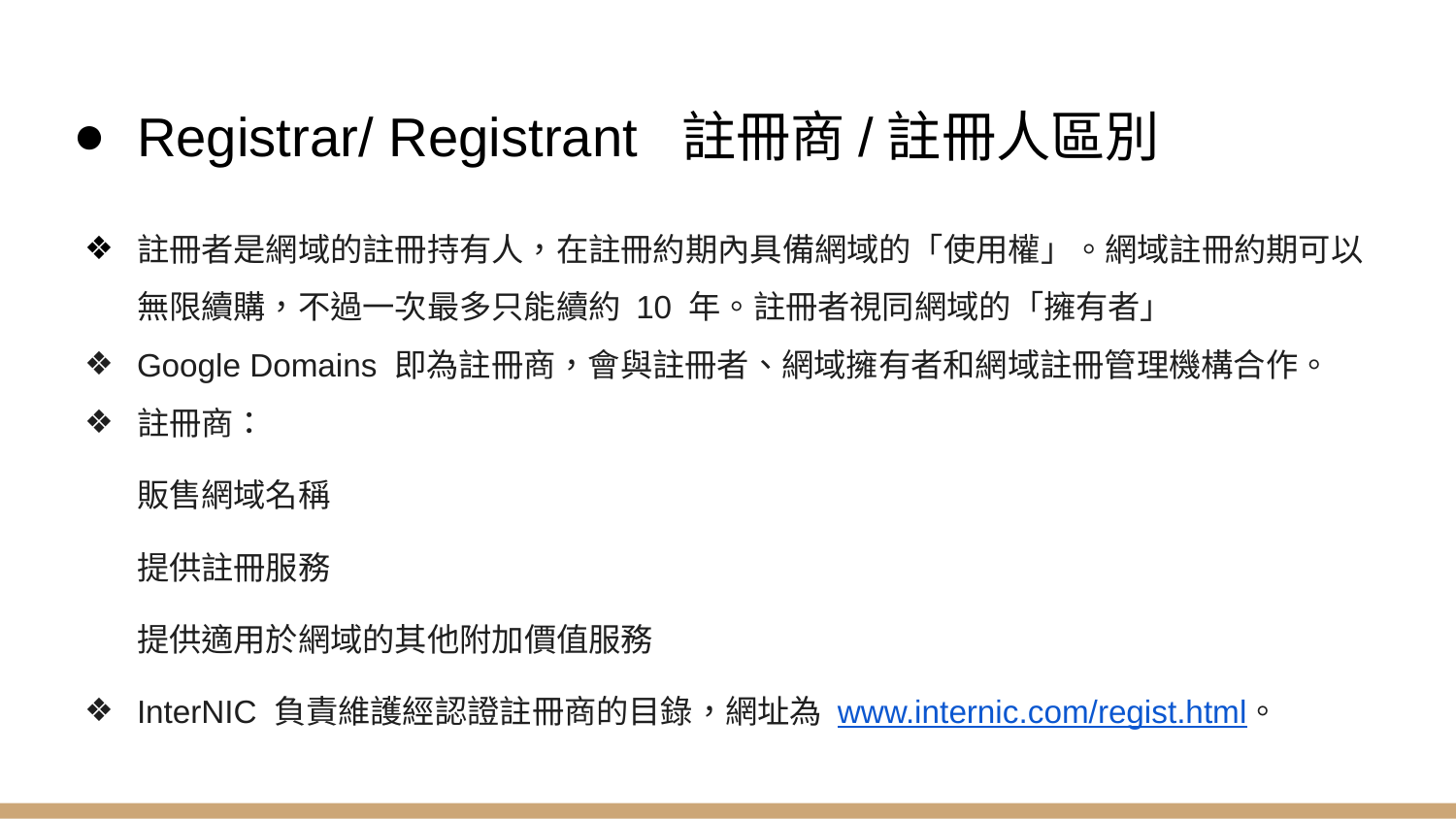

# Registrar/ Registrant  註冊商/註冊人區別
註冊者是網域的註冊持有人，在註冊約期內具備網域的「使用權」。網域註冊約期可以無限續購，不過一次最多只能續約 10 年。註冊者視同網域的「擁有者」
Google Domains 即為註冊商，會與註冊者、網域擁有者和網域註冊管理機構合作。
註冊商：
販售網域名稱
提供註冊服務
提供適用於網域的其他附加價值服務
InterNIC 負責維護經認證註冊商的目錄，網址為 www.internic.com/regist.html。